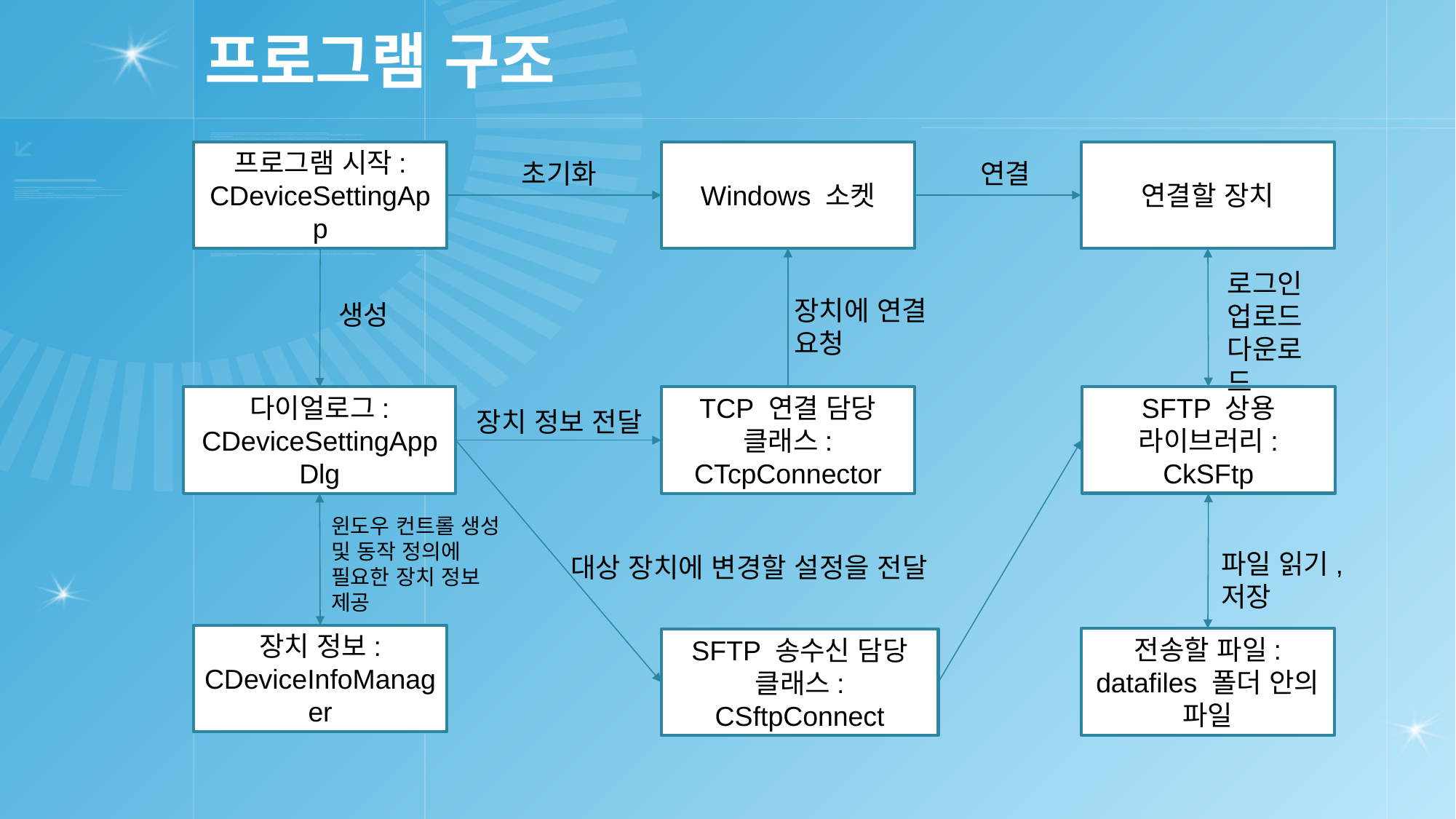

# 프로그램 구조
Windows 소켓
연결할 장치
프로그램 시작:
CDeviceSettingApp
초기화
연결
로그인
업로드
다운로드
장치에 연결 요청
생성
SFTP 상용 라이브러리:
CkSFtp
다이얼로그:
CDeviceSettingAppDlg
TCP 연결 담당 클래스:
CTcpConnector
장치 정보 전달
윈도우 컨트롤 생성 및 동작 정의에 필요한 장치 정보 제공
파일 읽기, 저장
대상 장치에 변경할 설정을 전달
장치 정보:
CDeviceInfoManager
전송할 파일:
datafiles 폴더 안의 파일
SFTP 송수신 담당 클래스:
CSftpConnect